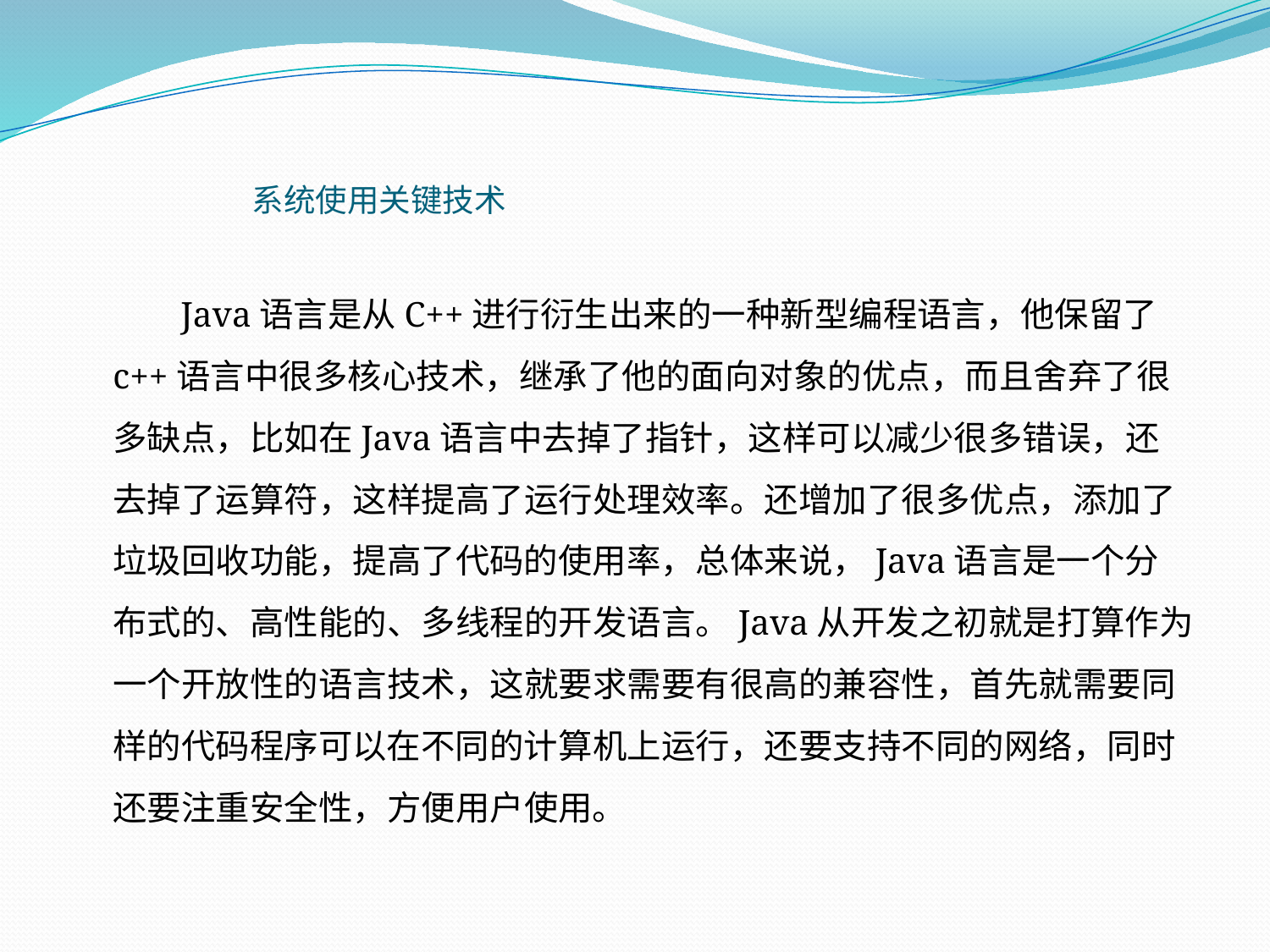

# 系统使用关键技术
　　　Java语言是从C++进行衍生出来的一种新型编程语言，他保留了c++语言中很多核心技术，继承了他的面向对象的优点，而且舍弃了很多缺点，比如在Java语言中去掉了指针，这样可以减少很多错误，还去掉了运算符，这样提高了运行处理效率。还增加了很多优点，添加了垃圾回收功能，提高了代码的使用率，总体来说，Java语言是一个分布式的、高性能的、多线程的开发语言。Java从开发之初就是打算作为一个开放性的语言技术，这就要求需要有很高的兼容性，首先就需要同样的代码程序可以在不同的计算机上运行，还要支持不同的网络，同时还要注重安全性，方便用户使用。